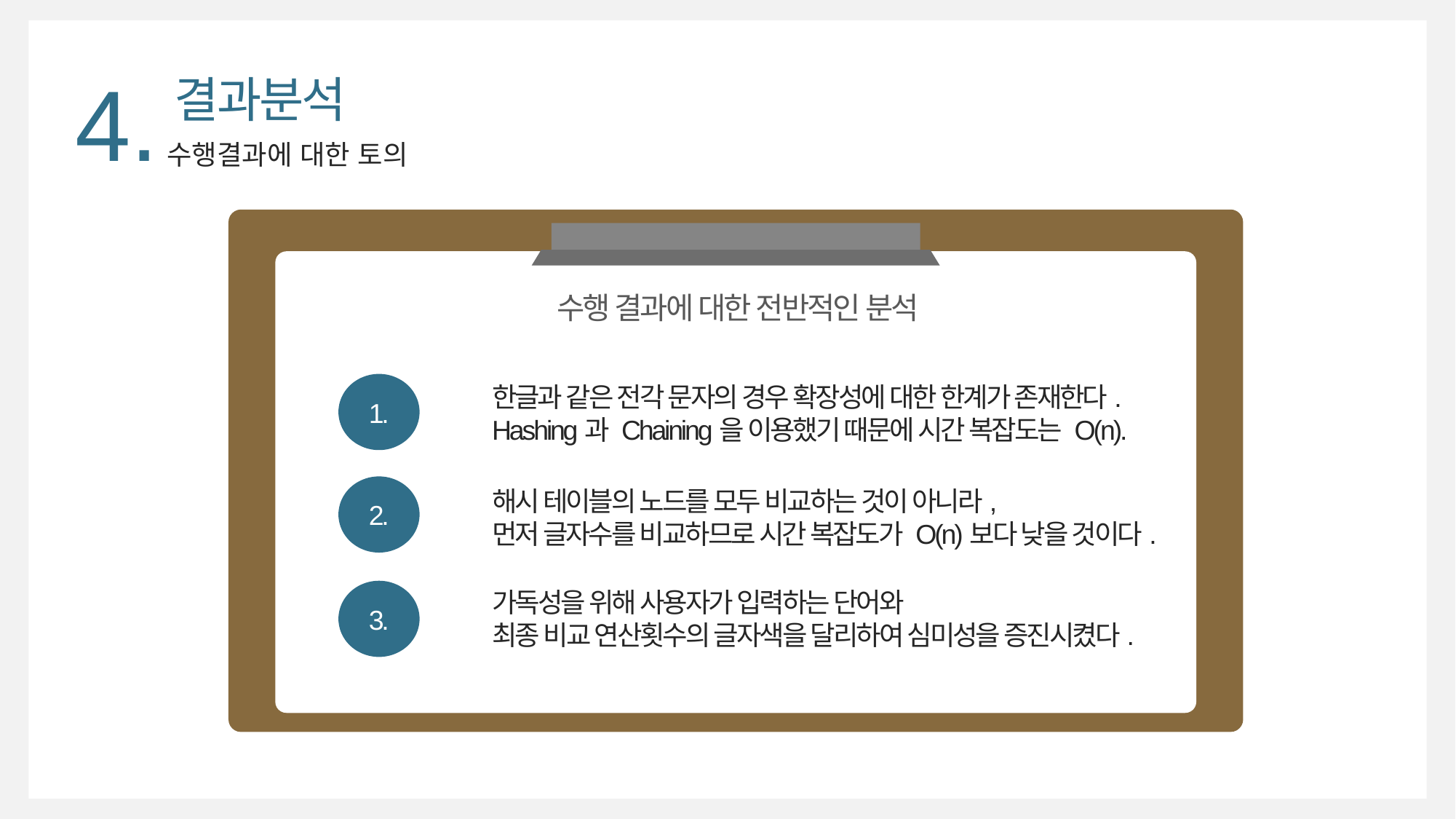

4.
결과분석
수행결과에 대한 토의

수행 결과에 대한 전반적인 분석

1.
한글과 같은 전각 문자의 경우 확장성에 대한 한계가 존재한다.
Hashing과 Chaining을 이용했기 때문에 시간 복잡도는 O(n).

2.
해시 테이블의 노드를 모두 비교하는 것이 아니라,
먼저 글자수를 비교하므로 시간 복잡도가 O(n)보다 낮을 것이다.
2.
가독성을 위해 사용자가 입력하는 단어와
최종 비교 연산횟수의 글자색을 달리하여 심미성을 증진시켰다.

3.
.